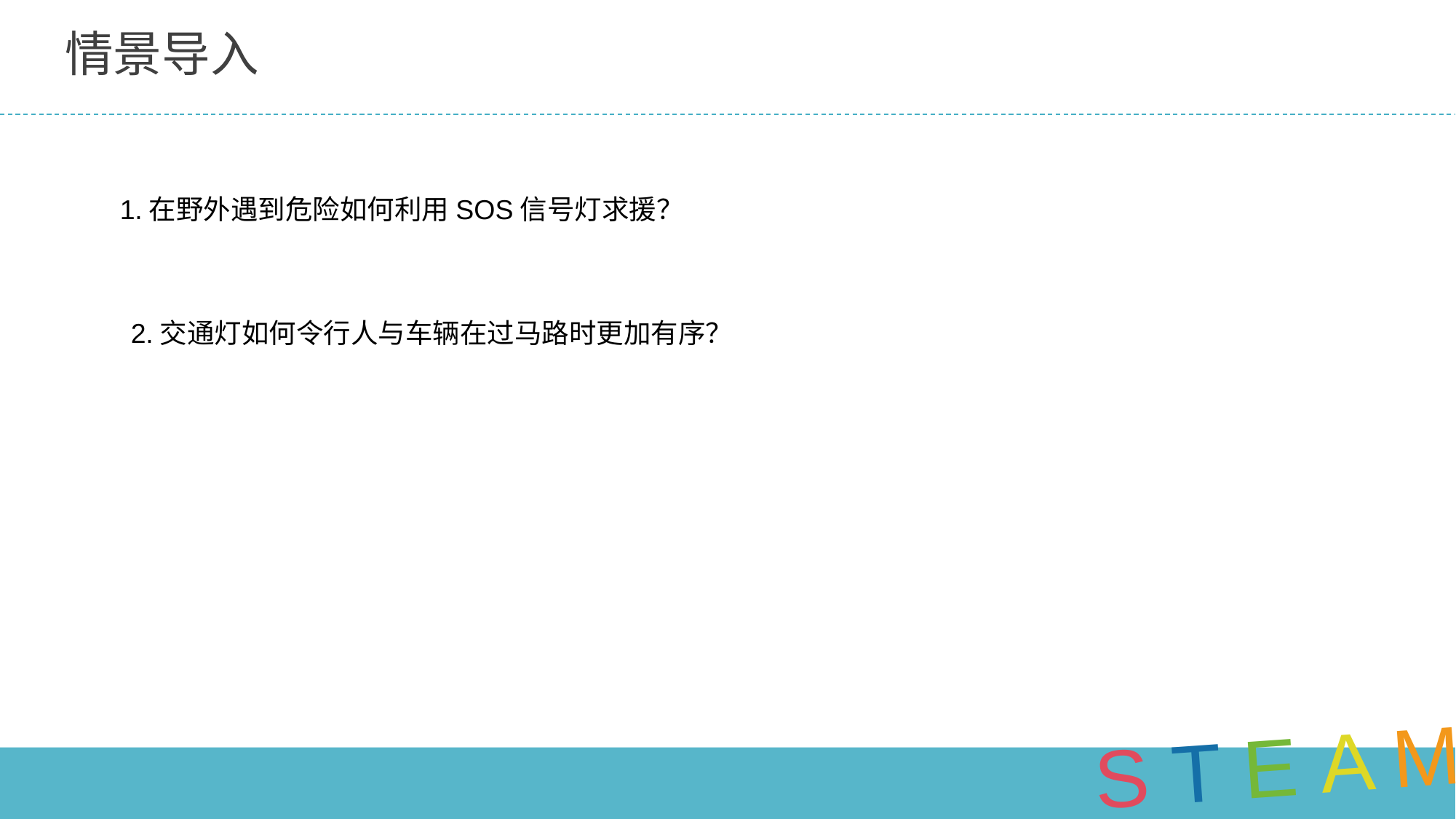

# 情景导入
1.在野外遇到危险如何利用SOS信号灯求援？
2.交通灯如何令行人与车辆在过马路时更加有序？